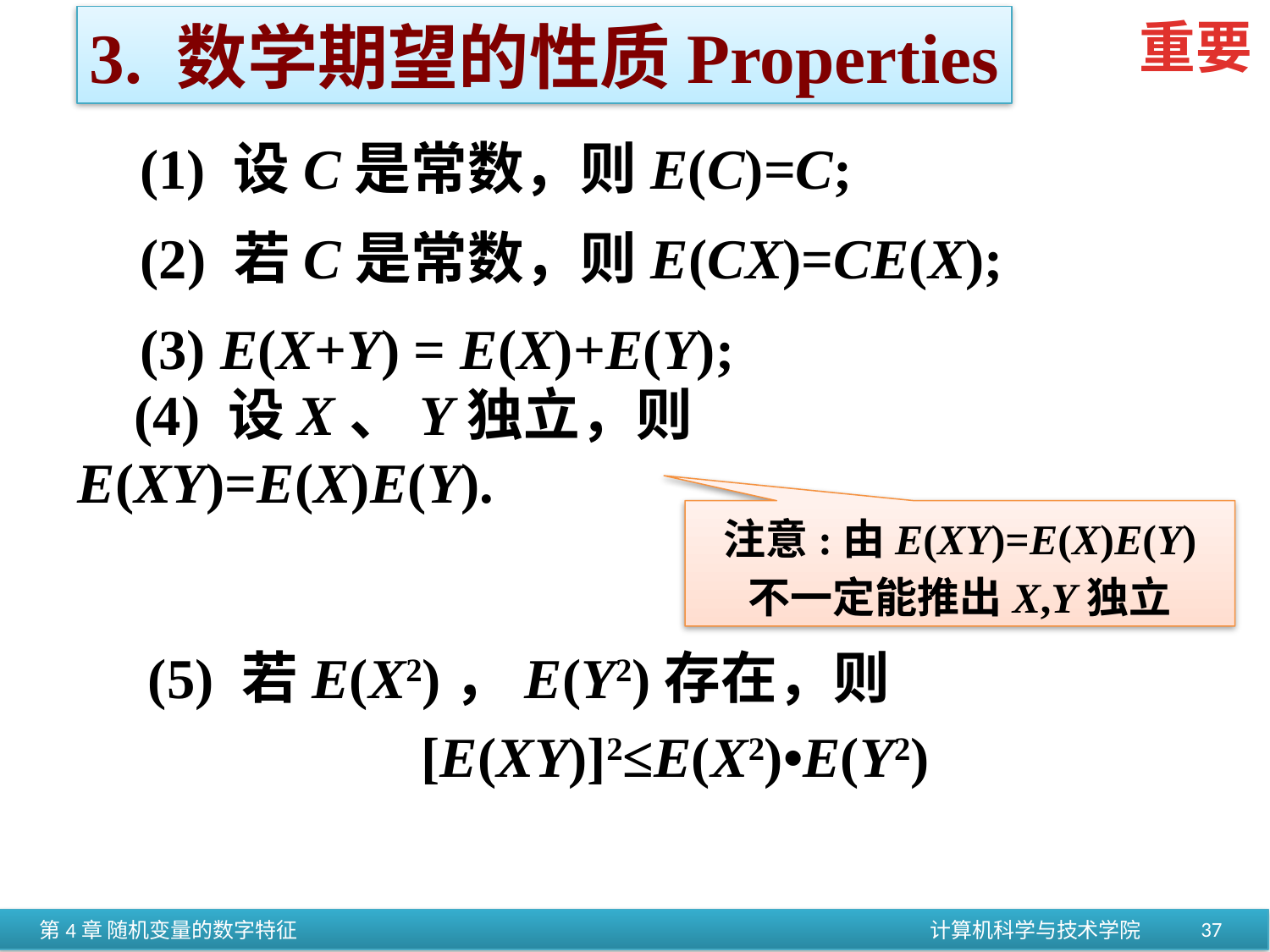

重要
3. 数学期望的性质Properties
   (1) 设C是常数，则E(C)=C;
   (2) 若C是常数，则E(CX)=CE(X);
   (3) E(X+Y) = E(X)+E(Y);
    (4) 设X、Y独立，则 E(XY)=E(X)E(Y).
注意:由E(XY)=E(X)E(Y)
不一定能推出X,Y独立
(5) 若E(X2)，E(Y2)存在，则
[E(XY)]2≤E(X2)•E(Y2)